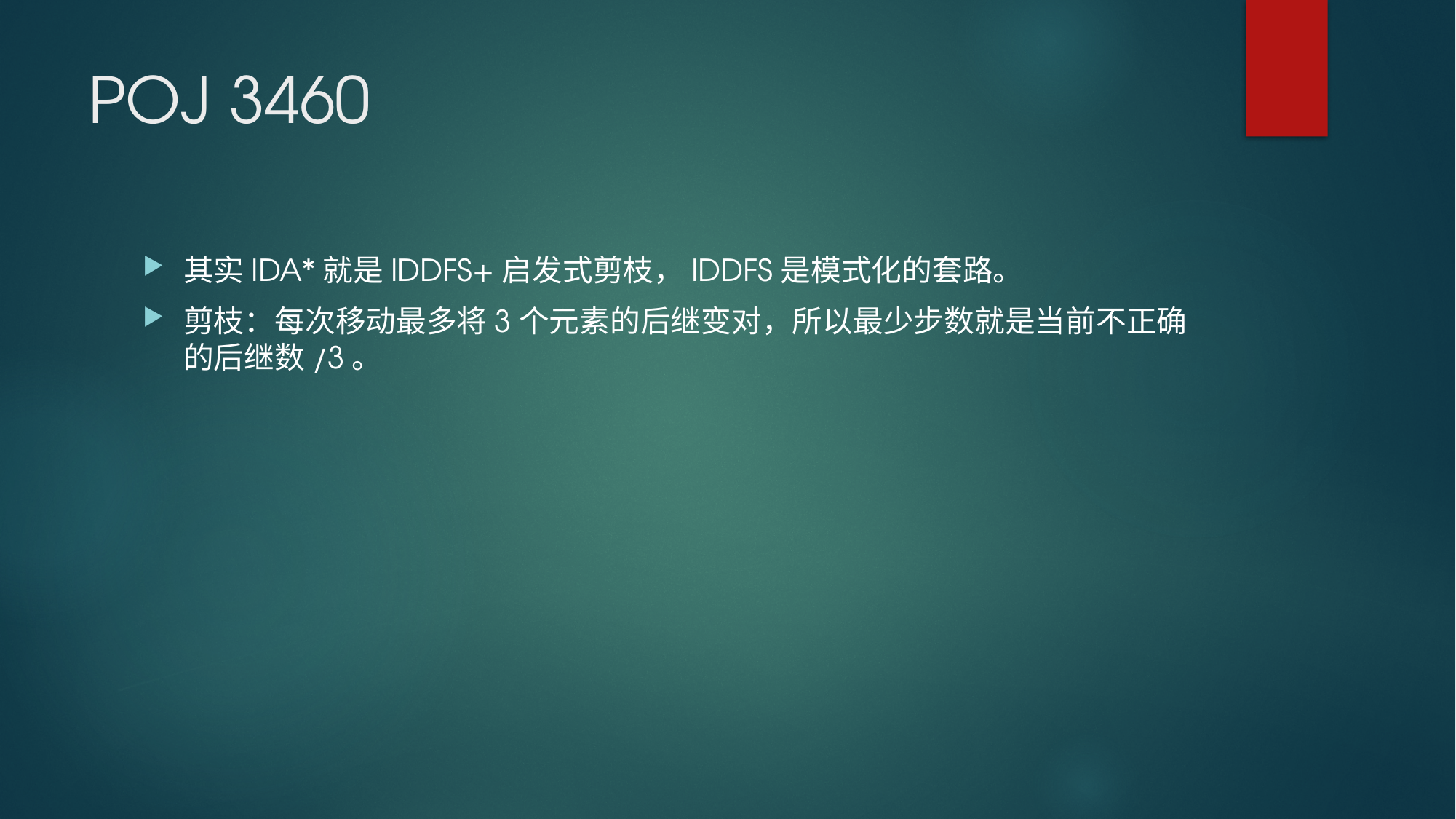

# POJ 3460
其实IDA*就是IDDFS+启发式剪枝，IDDFS是模式化的套路。
剪枝：每次移动最多将3个元素的后继变对，所以最少步数就是当前不正确的后继数/3。